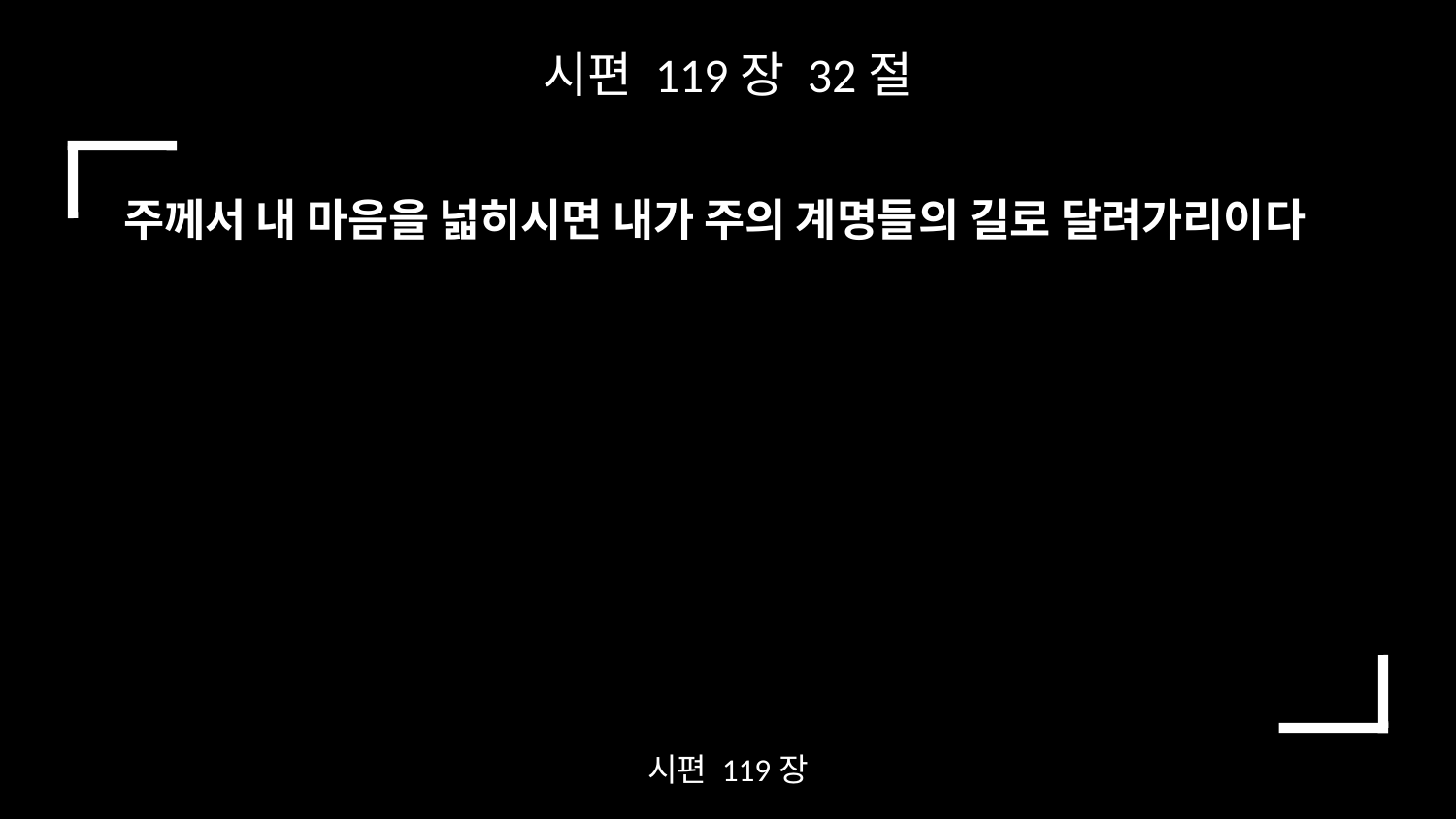

시편 119장 32절

주께서 내 마음을 넓히시면 내가 주의 계명들의 길로 달려가리이다

시편 119장